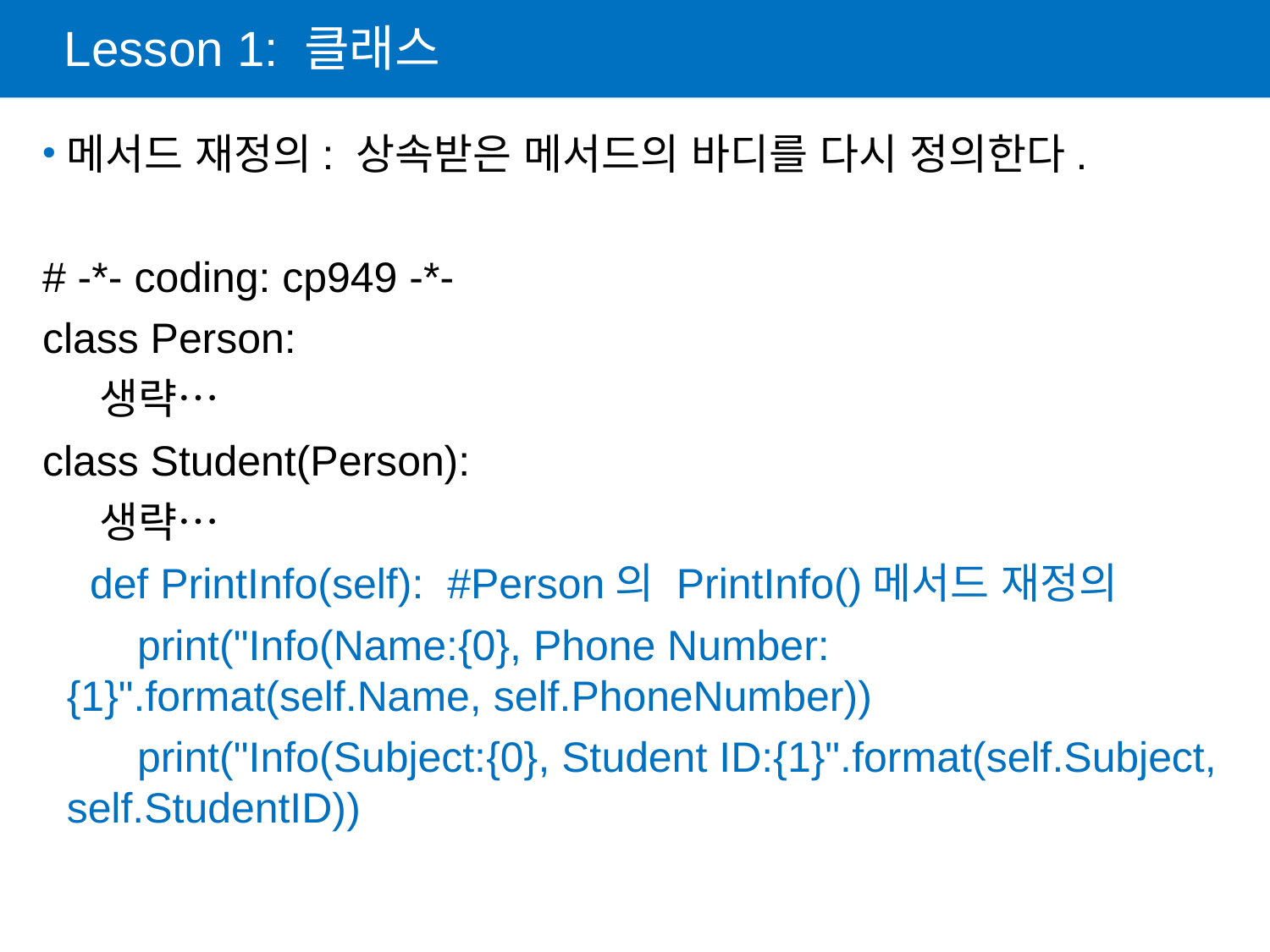

# Lesson 1: 클래스
메서드 재정의: 상속받은 메서드의 바디를 다시 정의한다.

# -*- coding: cp949 -*-
class Person:
    생략…
class Student(Person):
    생략…
    def PrintInfo(self):  #Person의 PrintInfo()메서드 재정의
        print("Info(Name:{0}, Phone Number:{1}".format(self.Name, self.PhoneNumber))
        print("Info(Subject:{0}, Student ID:{1}".format(self.Subject, self.StudentID))